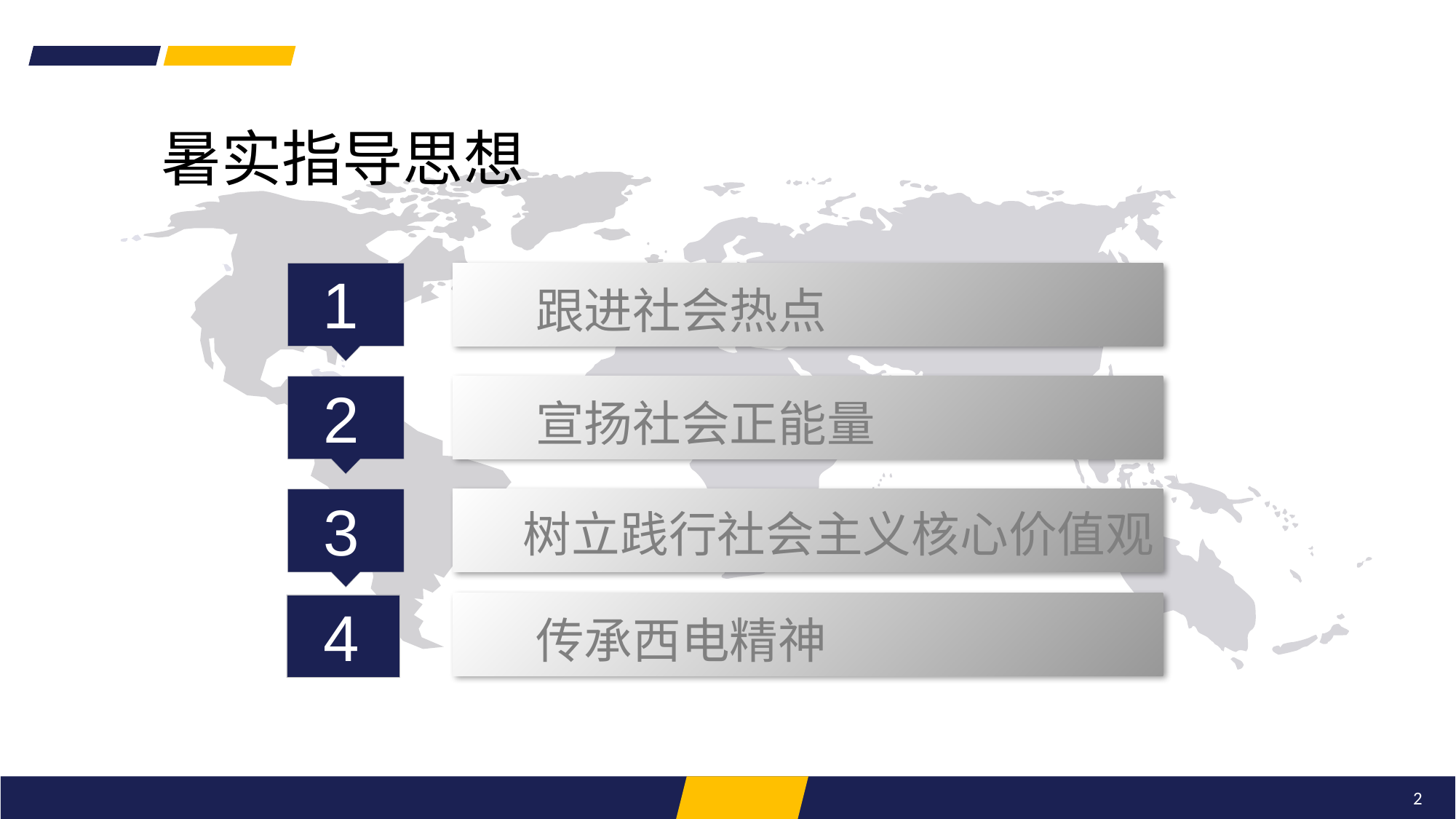

暑实指导思想

1

跟进社会热点
2

宣扬社会正能量
3

树立践行社会主义核心价值观
4

传承西电精神
2